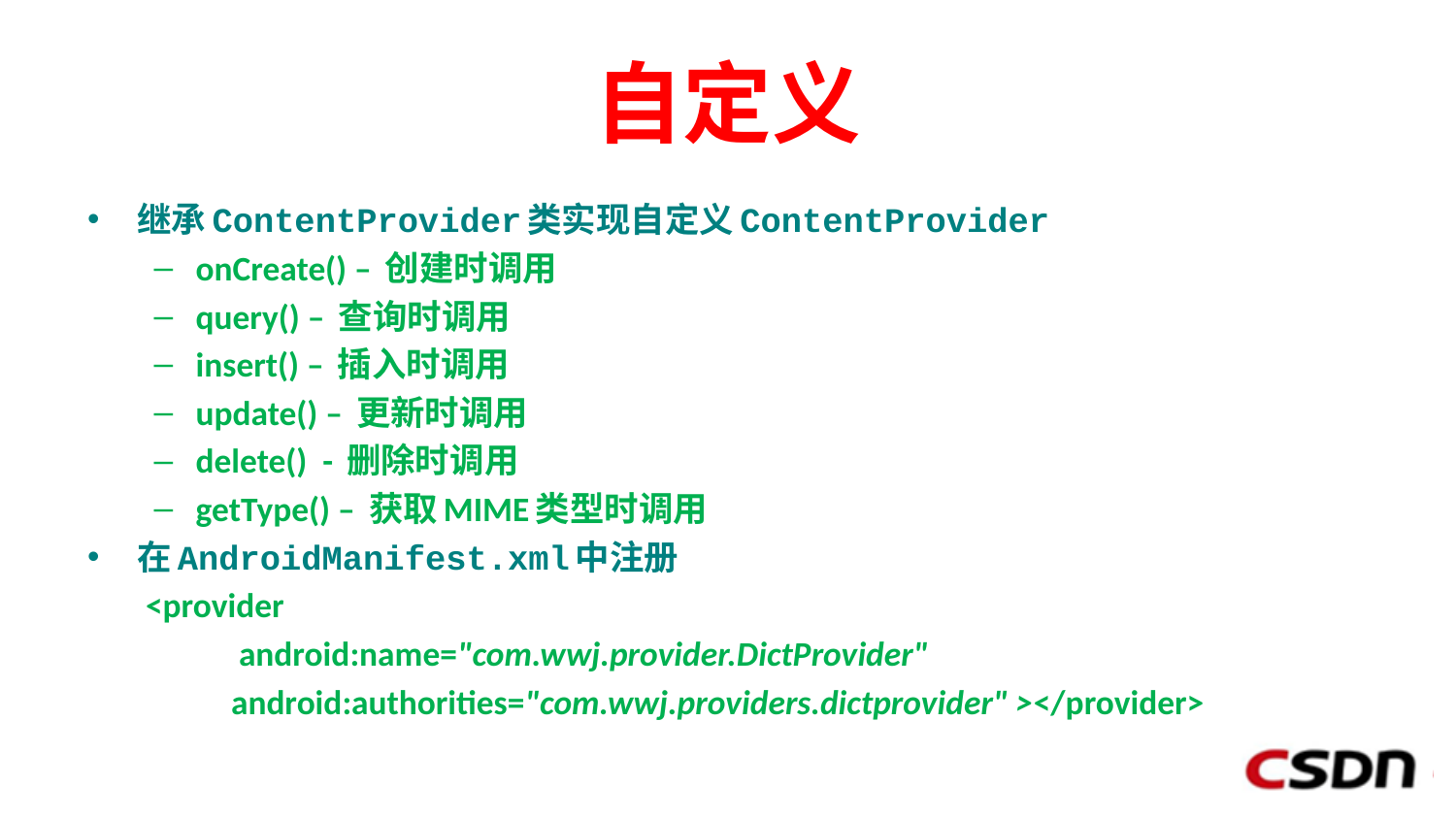

# 自定义
继承ContentProvider类实现自定义ContentProvider
onCreate() – 创建时调用
query() – 查询时调用
insert() – 插入时调用
update() – 更新时调用
delete()  - 删除时调用
getType() – 获取MIME类型时调用
在AndroidManifest.xml中注册
<provider
            android:name="com.wwj.provider.DictProvider"
           android:authorities="com.wwj.providers.dictprovider" ></provider>